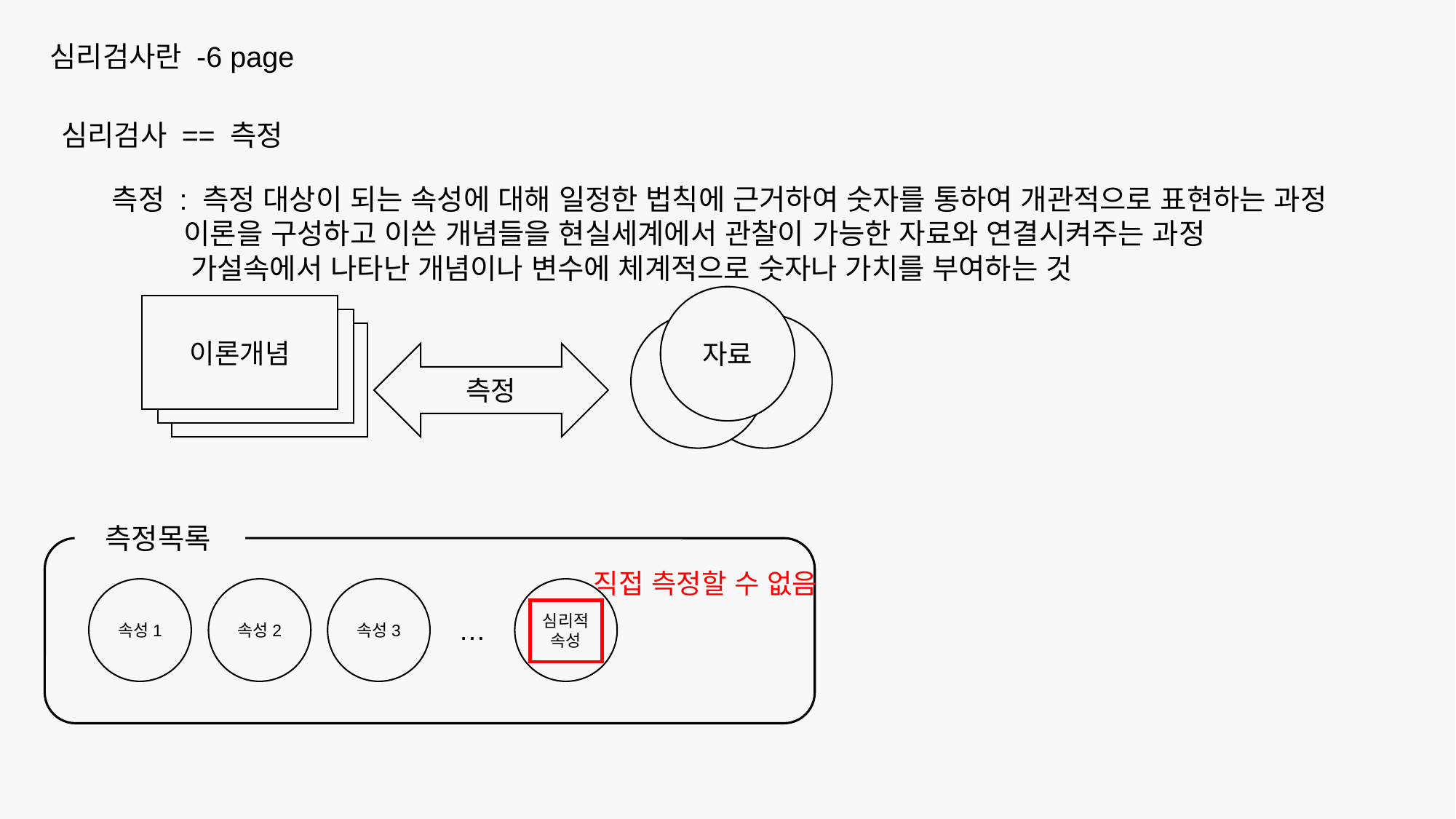

심리검사란 -6 page
심리검사 == 측정
측정 : 측정 대상이 되는 속성에 대해 일정한 법칙에 근거하여 숫자를 통하여 개관적으로 표현하는 과정
         이론을 구성하고 이쓴 개념들을 현실세계에서 관찰이 가능한 자료와 연결시켜주는 과정
         가설속에서 나타난 개념이나 변수에 체계적으로 숫자나 가치를 부여하는 것
자료
이론개념

측정
측정목록

직접 측정할 수 없음
속성1
속성2
속성3
심리적
속성

…